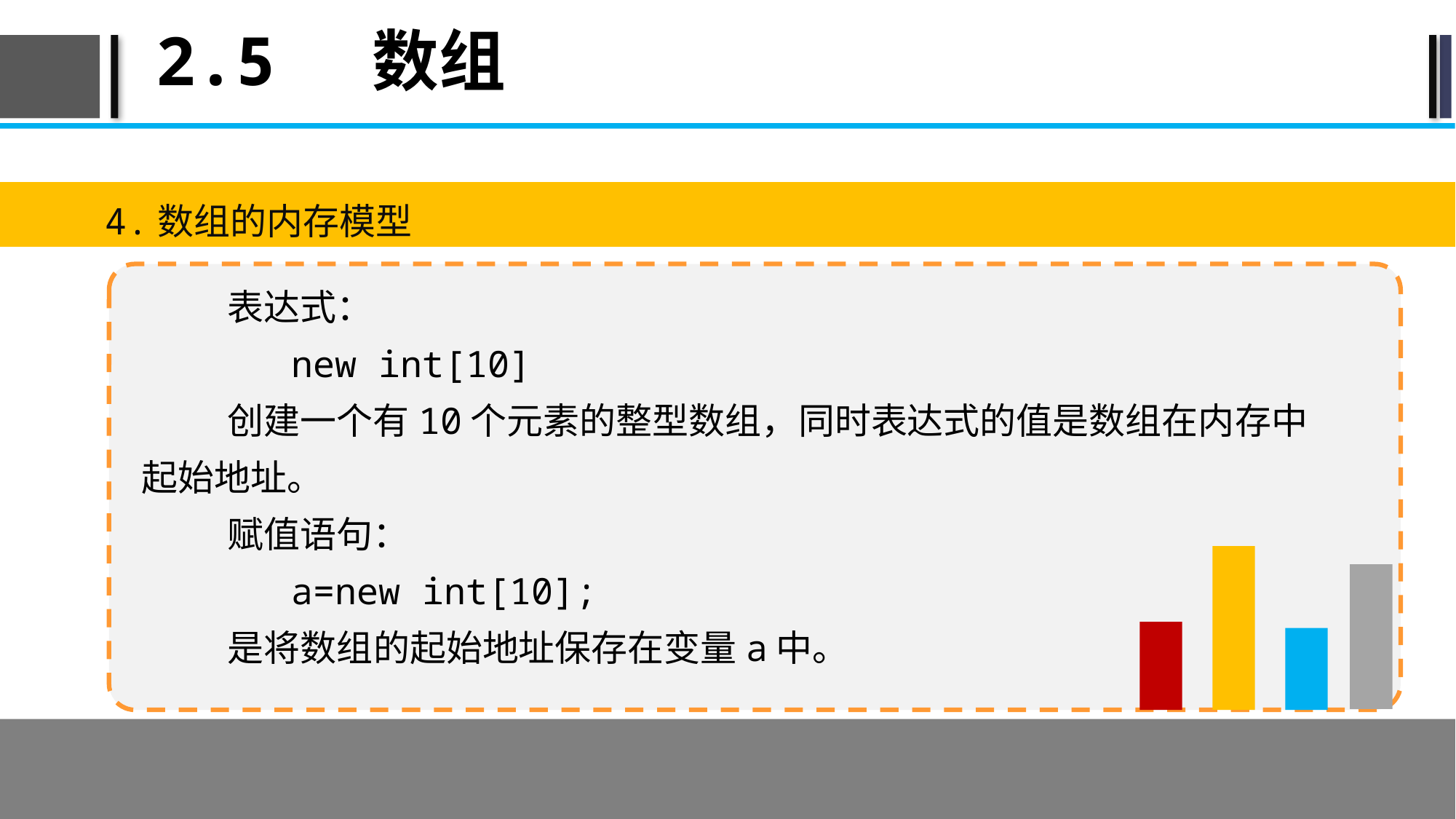

# 2.5  数组

4.数组的内存模型

表达式：
new int[10]
创建一个有10个元素的整型数组，同时表达式的值是数组在内存中起始地址。
赋值语句：
a=new int[10];
是将数组的起始地址保存在变量a中。